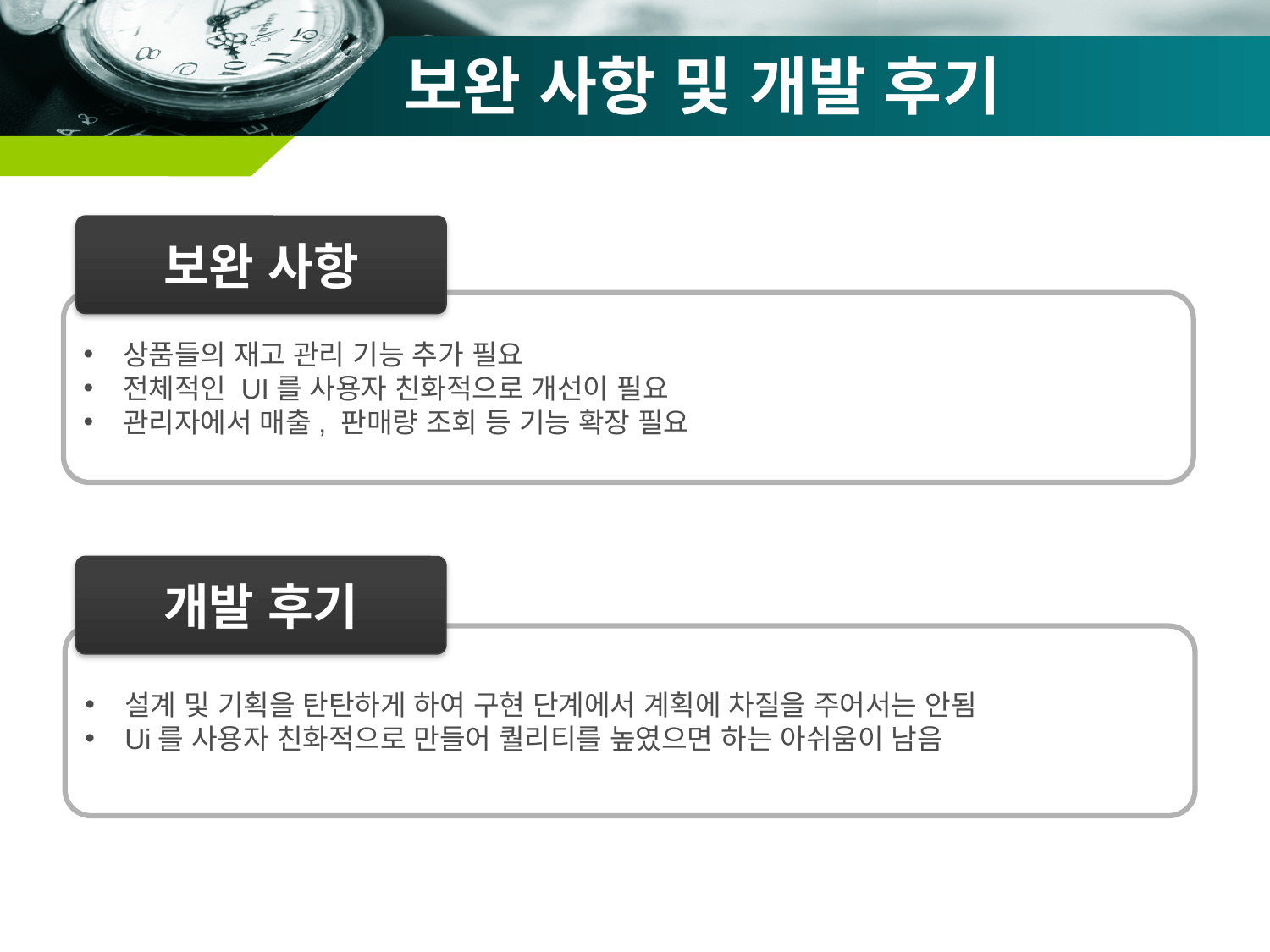

# 보완 사항 및 개발 후기
보완 사항

상품들의 재고 관리 기능 추가 필요
전체적인 UI를 사용자 친화적으로 개선이 필요
관리자에서 매출, 판매량 조회 등 기능 확장 필요
개발 후기

설계 및 기획을 탄탄하게 하여 구현 단계에서 계획에 차질을 주어서는 안됨
Ui를 사용자 친화적으로 만들어 퀄리티를 높였으면 하는 아쉬움이 남음